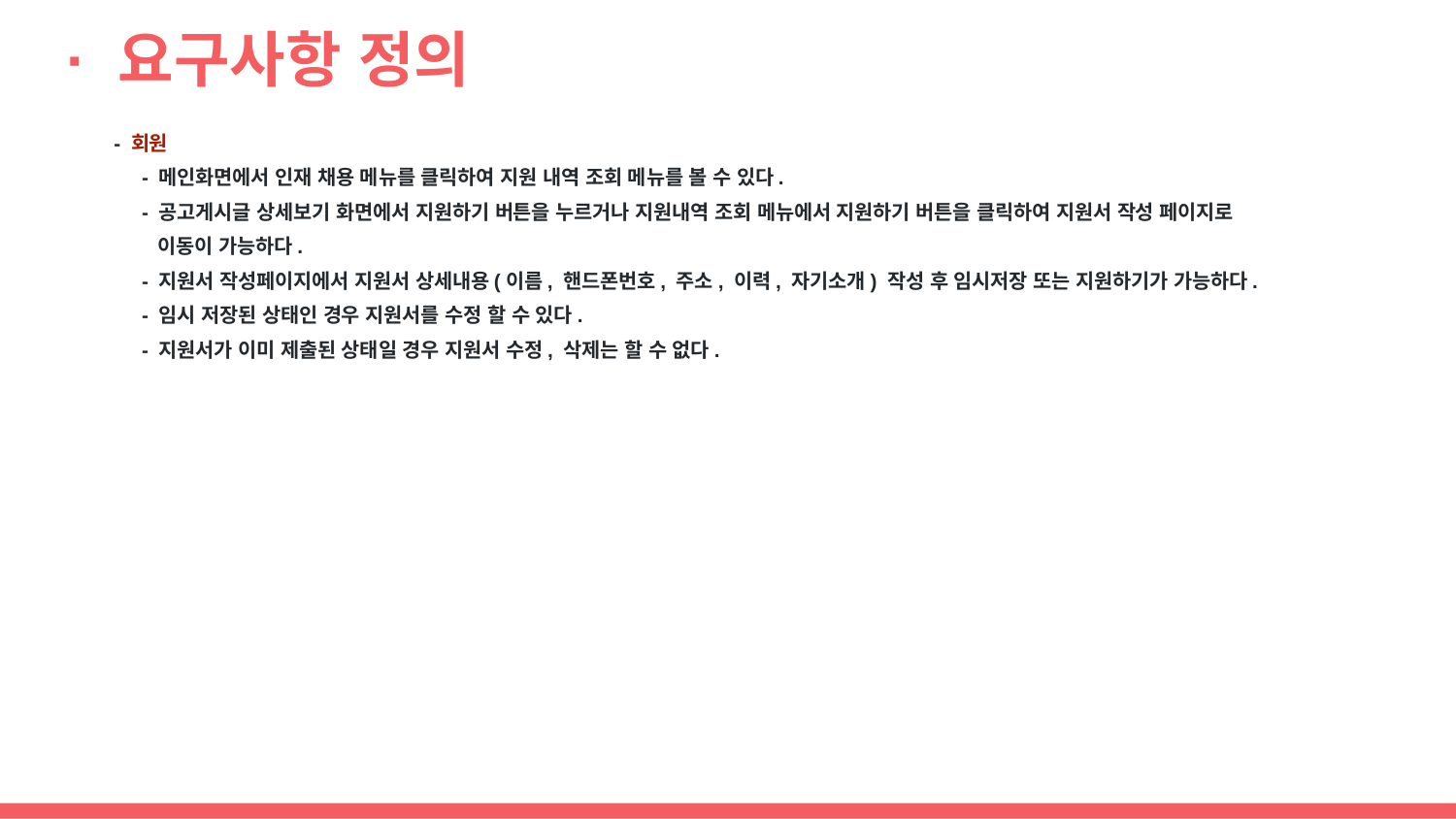

# · 요구사항 정의

- 회원
     - 메인화면에서 인재 채용 메뉴를 클릭하여 지원 내역 조회 메뉴를 볼 수 있다.
     - 공고게시글 상세보기 화면에서 지원하기 버튼을 누르거나 지원내역 조회 메뉴에서 지원하기 버튼을 클릭하여 지원서 작성 페이지로
       이동이 가능하다.
     - 지원서 작성페이지에서 지원서 상세내용(이름, 핸드폰번호, 주소, 이력, 자기소개) 작성 후 임시저장 또는 지원하기가 가능하다.
     - 임시 저장된 상태인 경우 지원서를 수정 할 수 있다.
     - 지원서가 이미 제출된 상태일 경우 지원서 수정, 삭제는 할 수 없다.